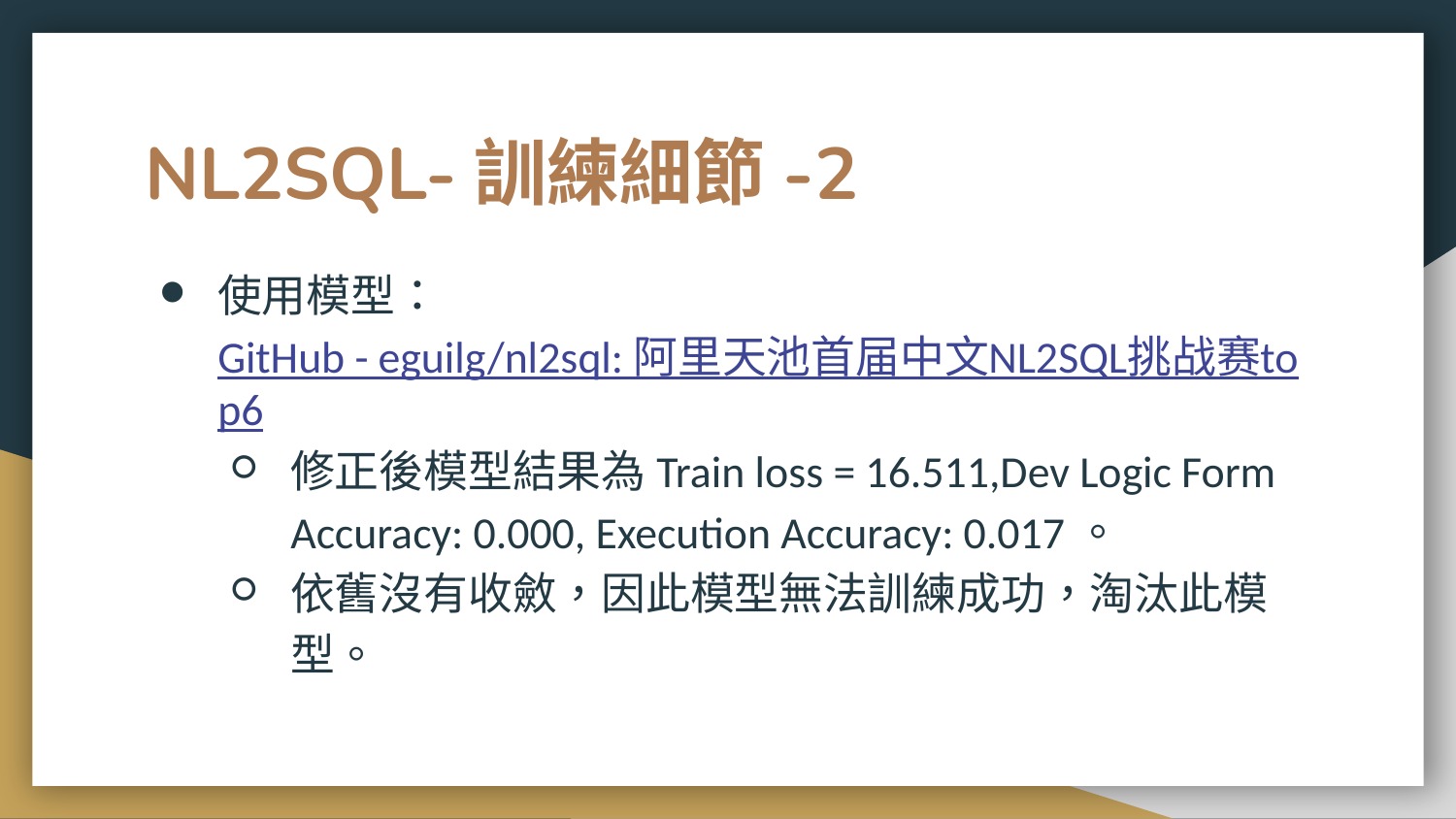

# NL2SQL-訓練細節-2
使用模型：GitHub - eguilg/nl2sql: 阿里天池首届中文NL2SQL挑战赛top6
修正後模型結果為Train loss = 16.511,Dev Logic Form Accuracy: 0.000, Execution Accuracy: 0.017。
依舊沒有收斂，因此模型無法訓練成功，淘汰此模型。